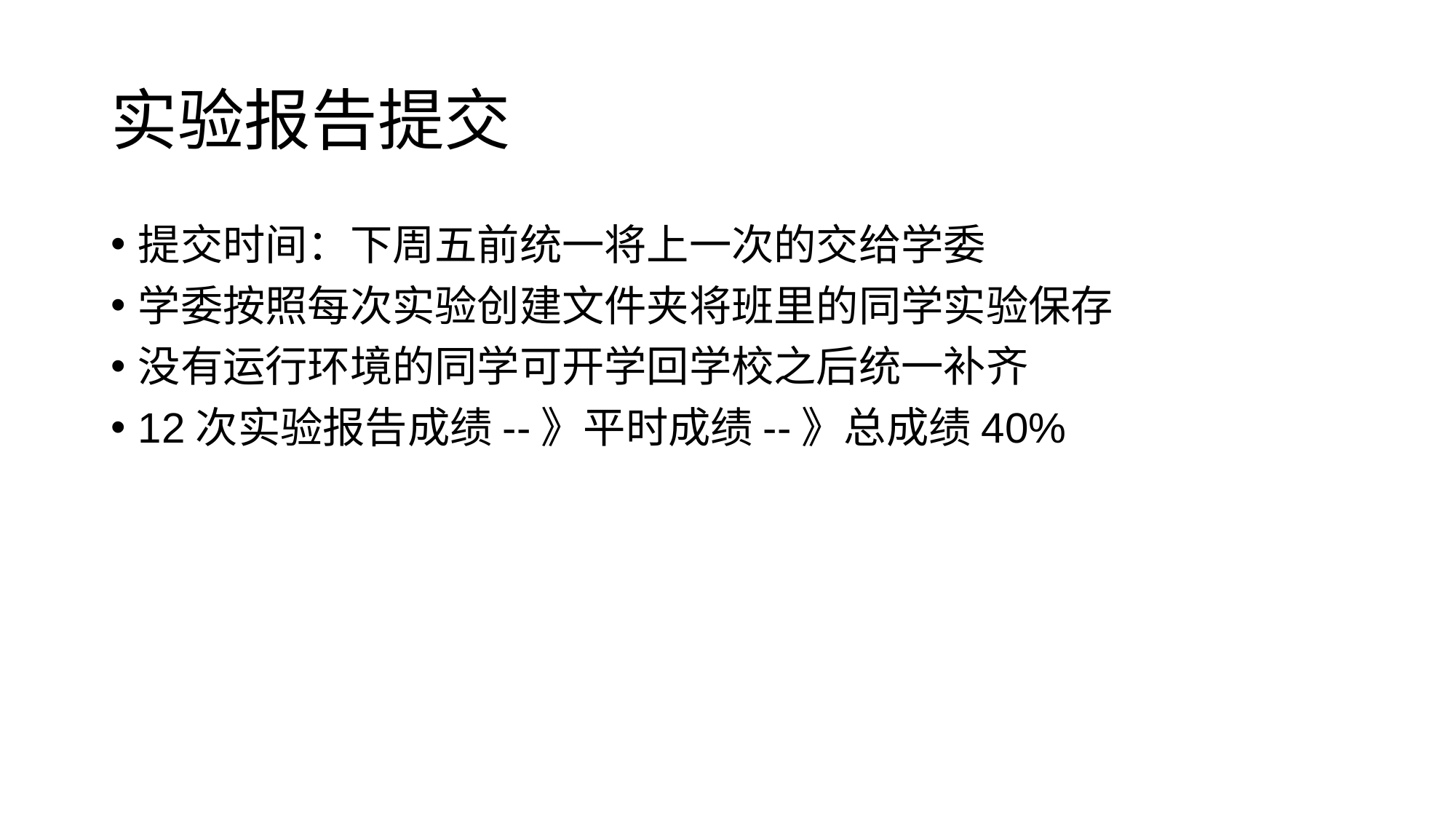

# 实验报告提交
提交时间：下周五前统一将上一次的交给学委
学委按照每次实验创建文件夹将班里的同学实验保存
没有运行环境的同学可开学回学校之后统一补齐
12次实验报告成绩--》平时成绩--》总成绩40%